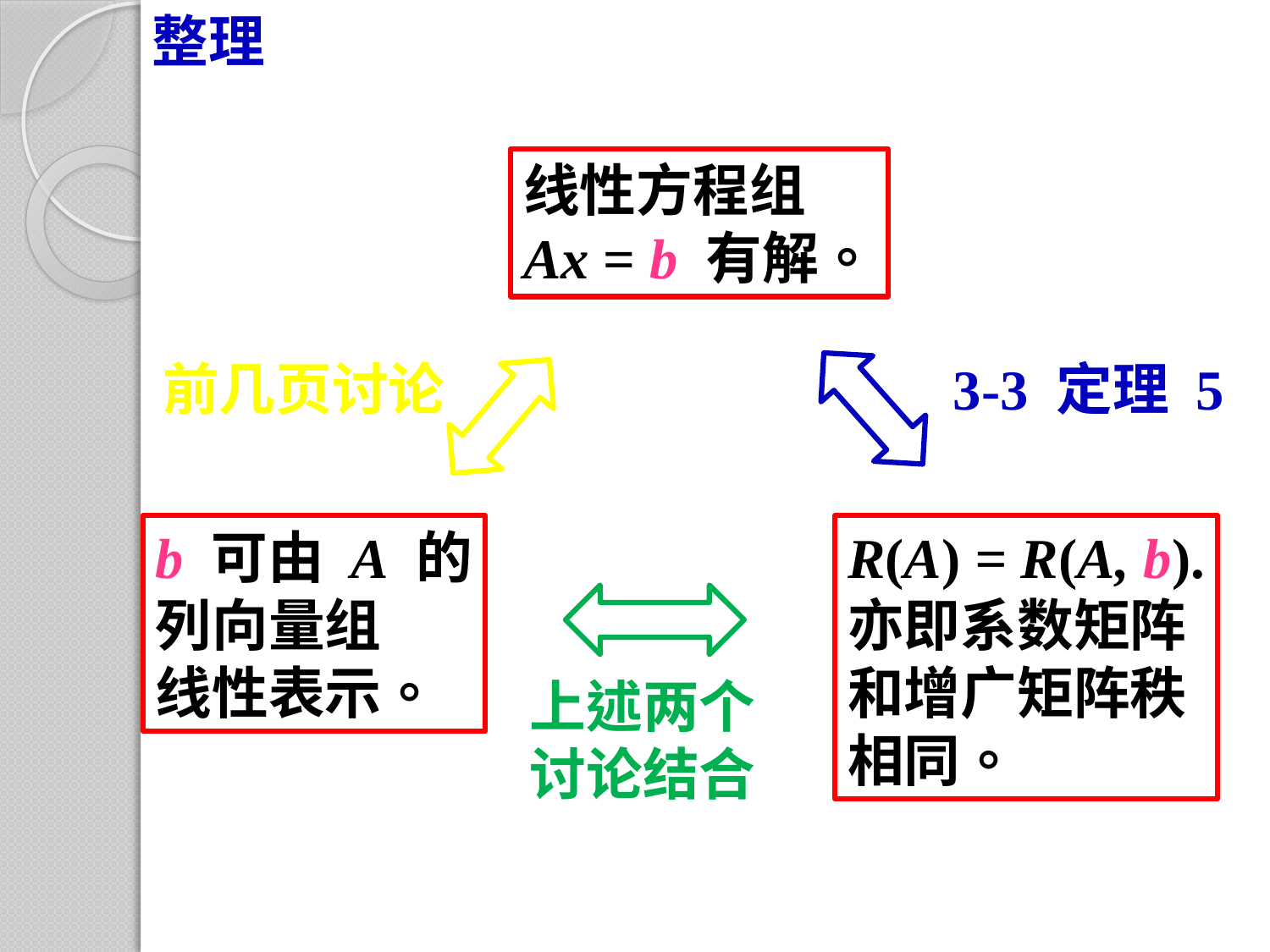

整理
线性方程组
Ax = b 有解。

前几页讨论
3-3 定理 5
b 可由 A 的
列向量组
线性表示。
R(A) = R(A, b).
亦即系数矩阵
和增广矩阵秩
相同。

上述两个
讨论结合